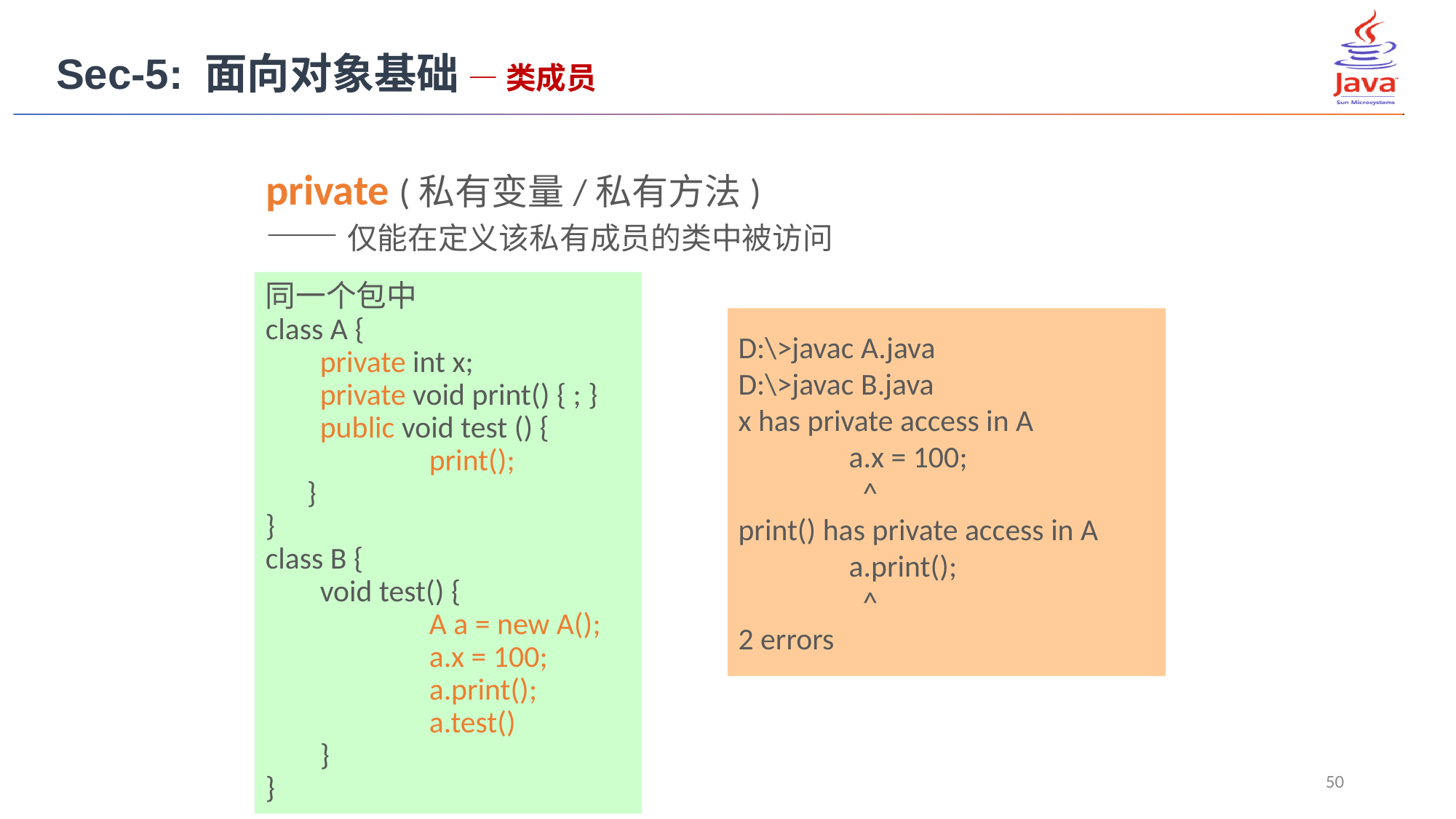

Sec-5: 面向对象基础 — 类成员
private (私有变量/私有方法)
——仅能在定义该私有成员的类中被访问
同一个包中
class A {
	private int x;
	private void print() { ; }
	public void test () {
		print();
      }
}
class B {
	void test() {
		A a = new A();
		a.x = 100;
		a.print();
		a.test()
	}
}
D:\>javac A.java
D:\>javac B.java
x has private access in A
                a.x = 100;
                  ^
print() has private access in A
                a.print();
                  ^
2 errors
50